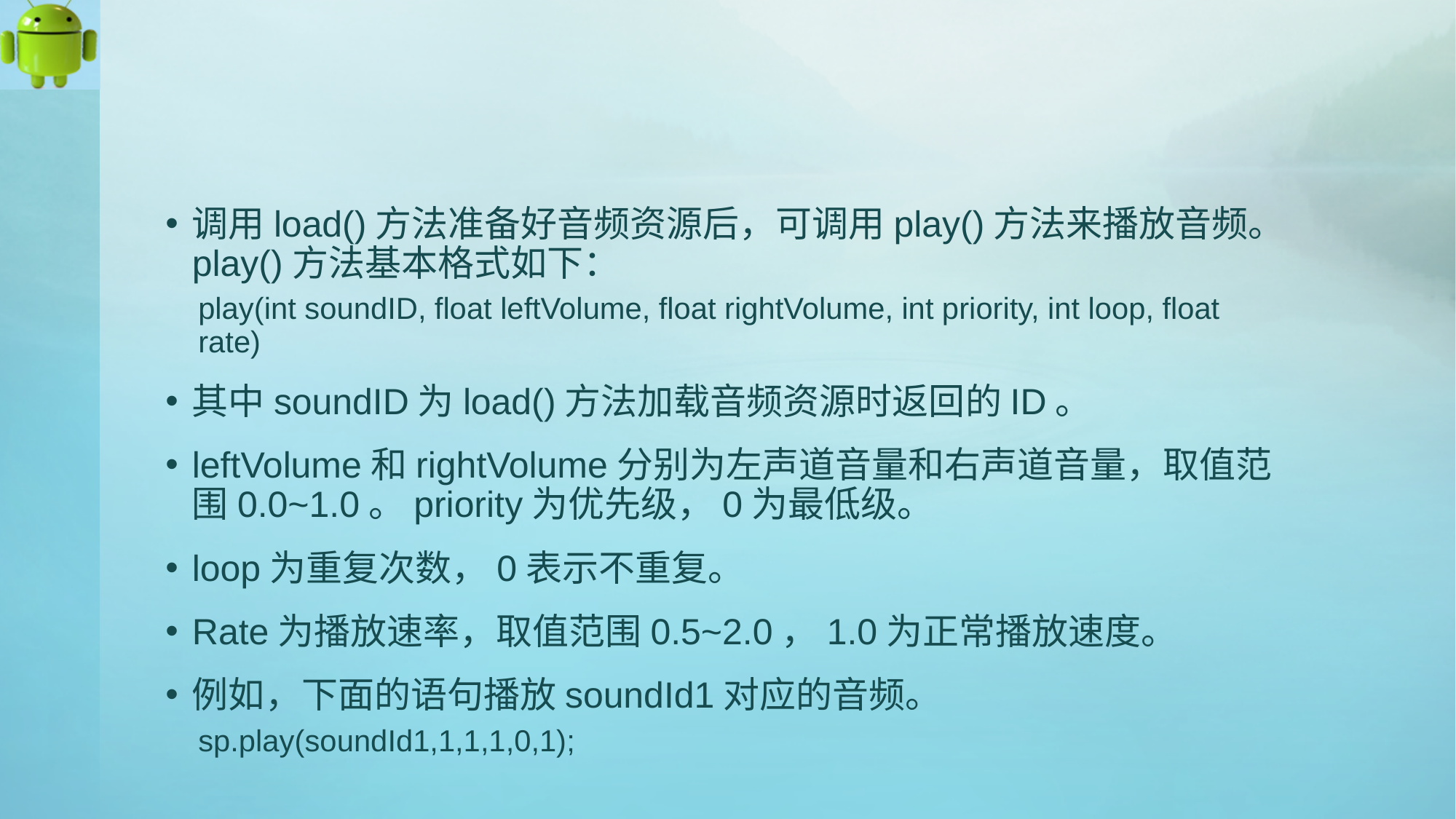

#
调用load()方法准备好音频资源后，可调用play()方法来播放音频。play()方法基本格式如下：
play(int soundID, float leftVolume, float rightVolume, int priority, int loop, float rate)
其中soundID为load()方法加载音频资源时返回的ID。
leftVolume和rightVolume分别为左声道音量和右声道音量，取值范围0.0~1.0。priority为优先级，0为最低级。
loop为重复次数，0表示不重复。
Rate为播放速率，取值范围0.5~2.0，1.0为正常播放速度。
例如，下面的语句播放soundId1对应的音频。
sp.play(soundId1,1,1,1,0,1);